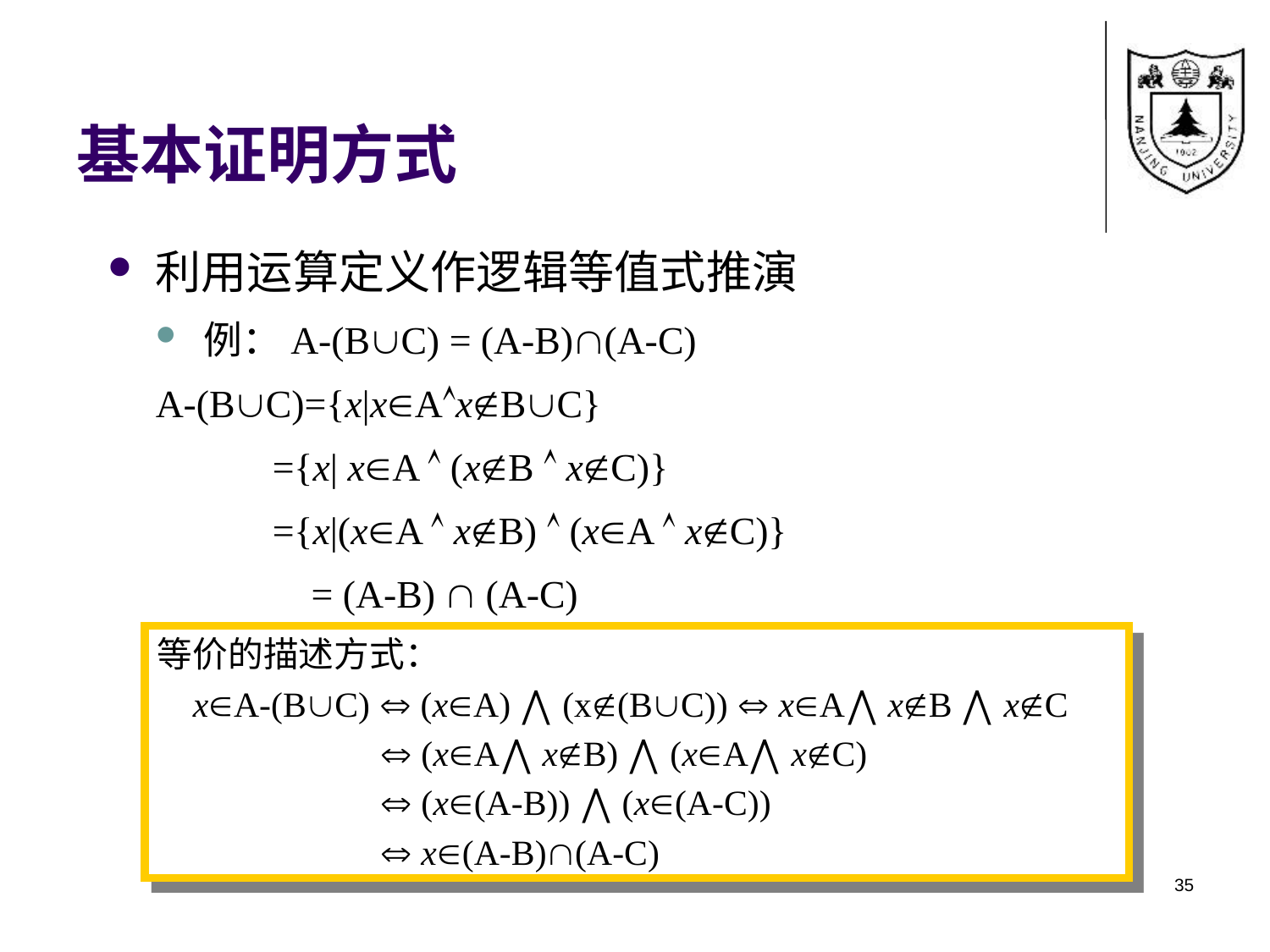

# 基本证明方式
利用运算定义作逻辑等值式推演
例：A-(B∪C) = (A-B)∩(A-C)
A-(B∪C)={x|x∈A∧x∉B∪C}
            ={x| x∈A ∧ (x∉B ∧ x∉C)}
            ={x|(x∈A ∧ x∉B) ∧ (x∈A ∧ x∉C)}
                = (A-B) ∩ (A-C)

等价的描述方式：
    x∈A-(B∪C) ⇔ (x∈A) ⋀ (x∉(B∪C)) ⇔ x∈A⋀ x∉B ⋀ x∉C
                         ⇔ (x∈A⋀ x∉B) ⋀ (x∈A⋀ x∉C)
                         ⇔ (x∈(A-B)) ⋀ (x∈(A-C))
                         ⇔ x∈(A-B)∩(A-C)
35